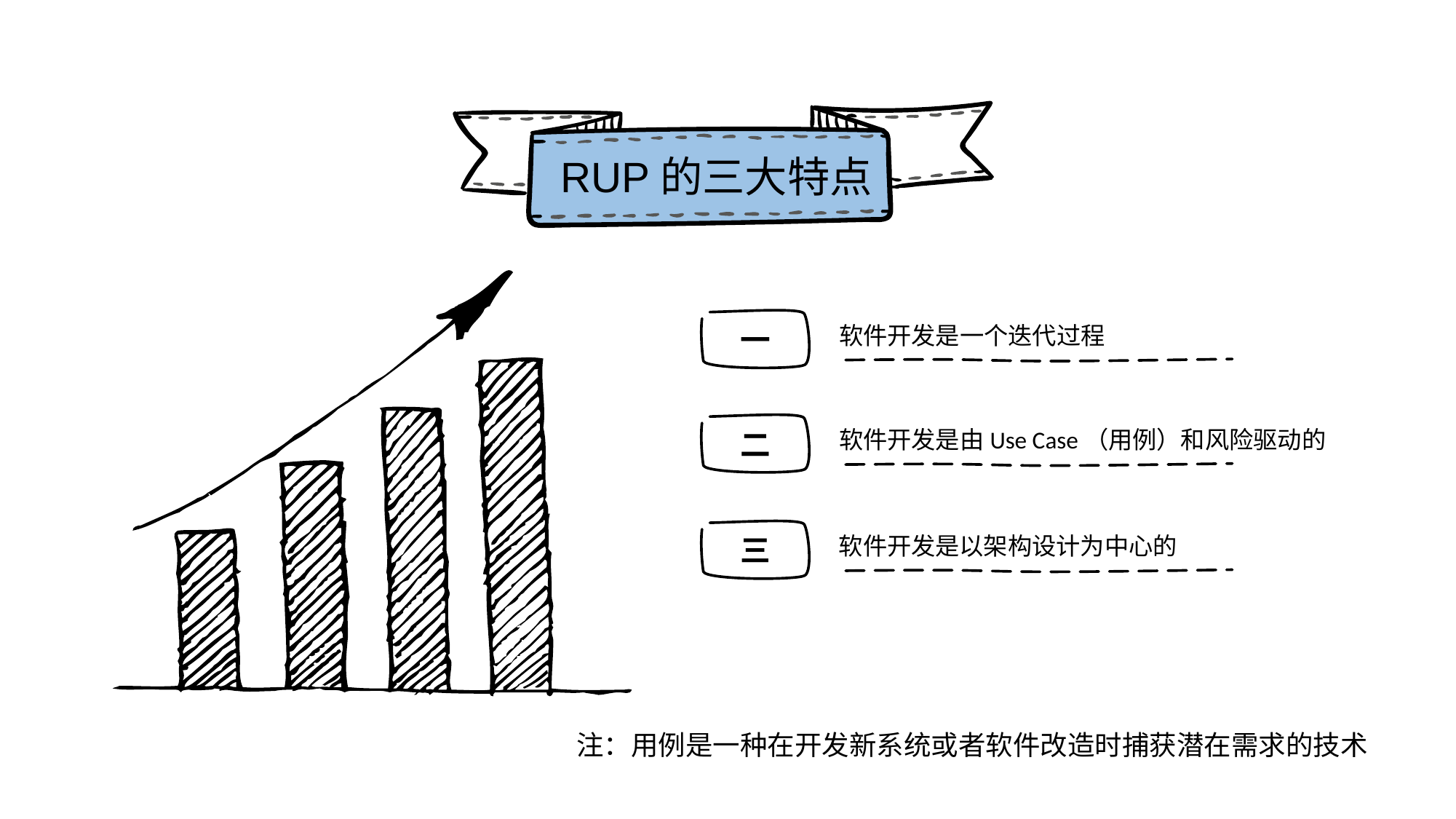

RUP的三大特点

软件开发是一个迭代过程
一

软件开发是由Use Case（用例）和风险驱动的
二

软件开发是以架构设计为中心的
三

注：用例是一种在开发新系统或者软件改造时捕获潜在需求的技术